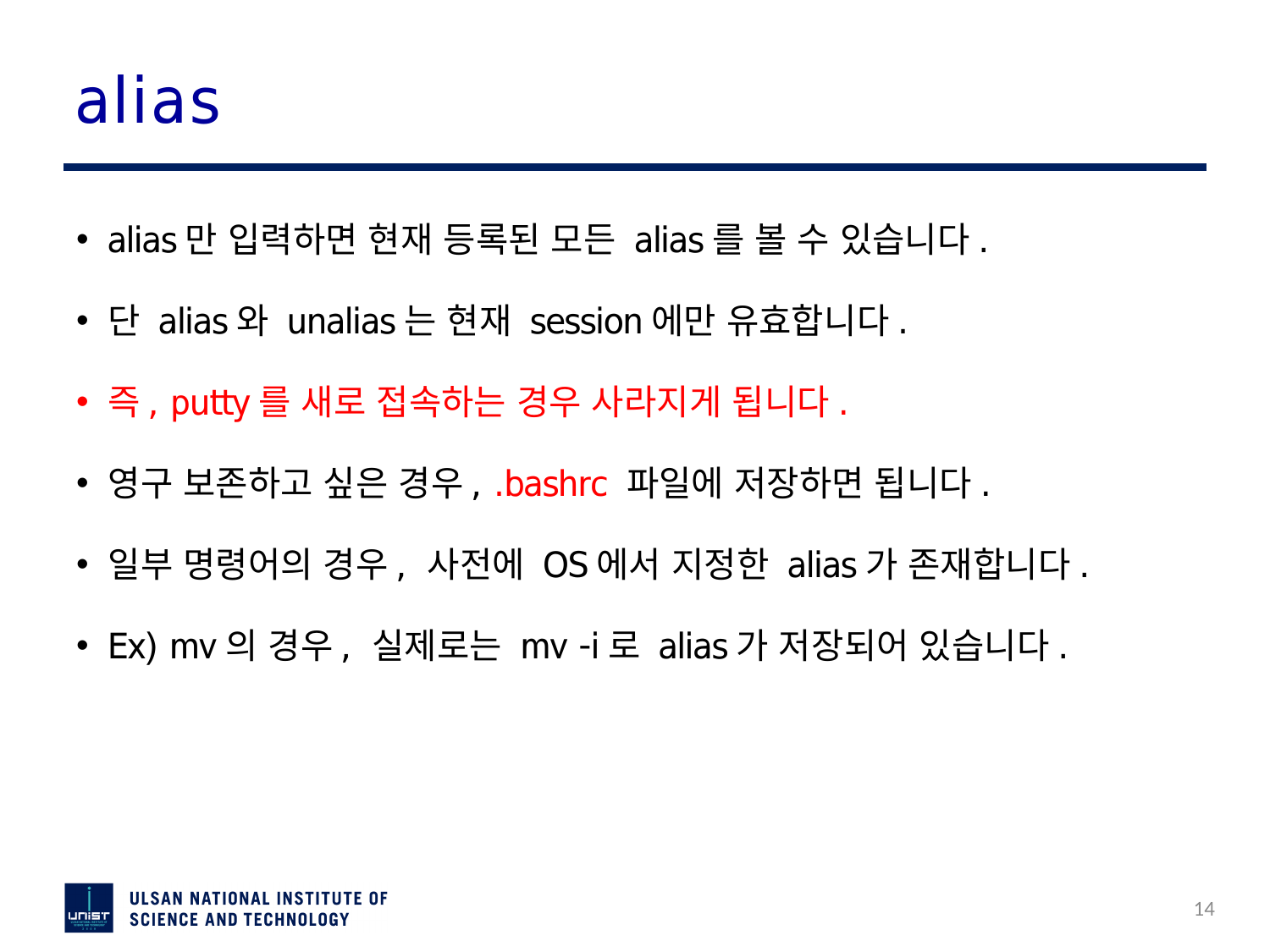

# alias
alias만 입력하면 현재 등록된 모든 alias를 볼 수 있습니다.
단 alias와 unalias는 현재 session에만 유효합니다.
즉, putty를 새로 접속하는 경우 사라지게 됩니다.
영구 보존하고 싶은 경우, .bashrc 파일에 저장하면 됩니다.
일부 명령어의 경우, 사전에 OS에서 지정한 alias가 존재합니다.
Ex) mv의 경우, 실제로는 mv -i로 alias가 저장되어 있습니다.